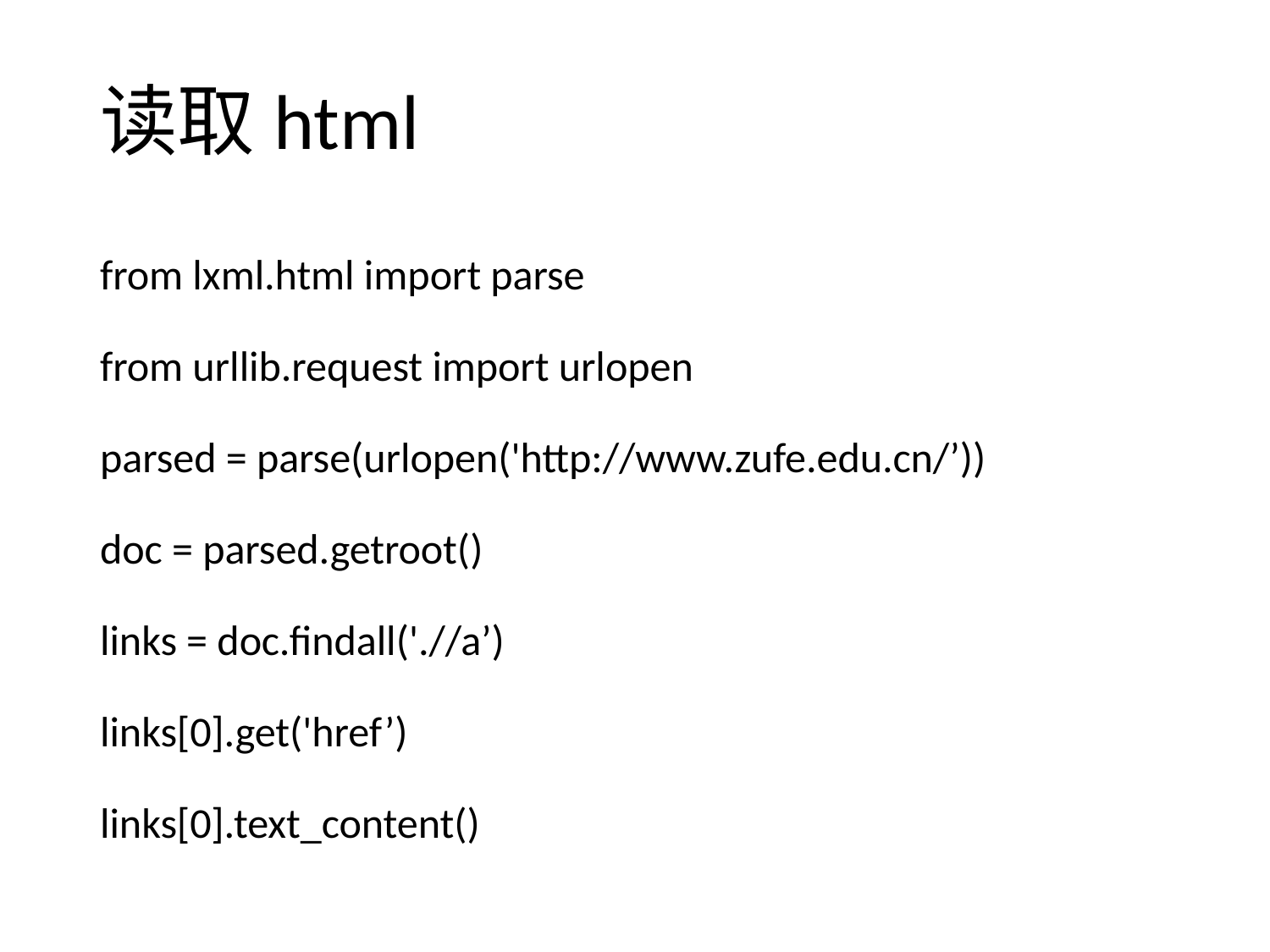

# 读取html
from lxml.html import parse
from urllib.request import urlopen
parsed = parse(urlopen('http://www.zufe.edu.cn/’))
doc = parsed.getroot()
links = doc.findall('.//a’)
links[0].get('href’)
links[0].text_content()